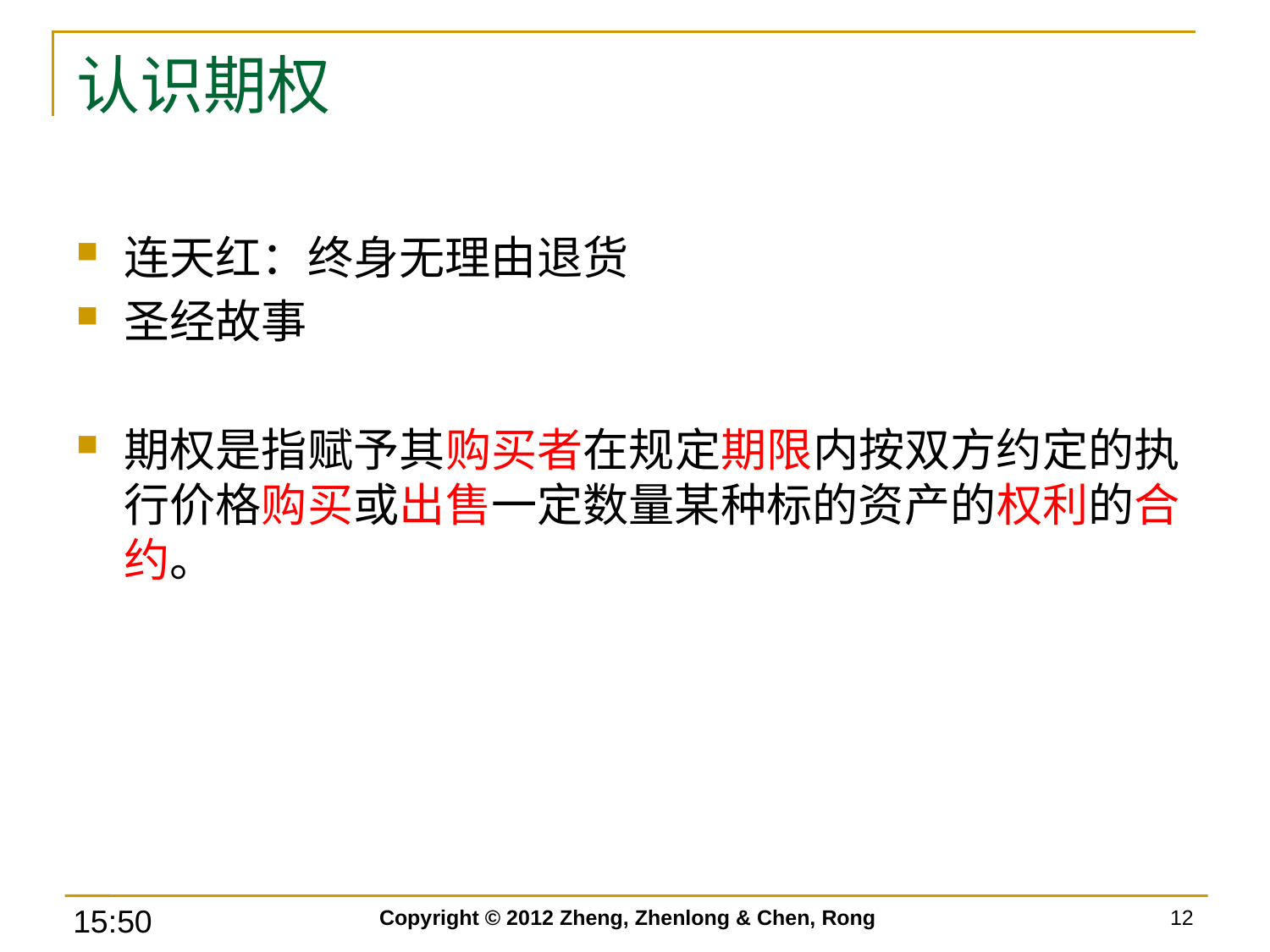

# 认识期权
连天红：终身无理由退货
圣经故事

期权是指赋予其购买者在规定期限内按双方约定的执行价格购买或出售一定数量某种标的资产的权利的合约。

Copyright © 2012 Zheng, Zhenlong & Chen, Rong
12